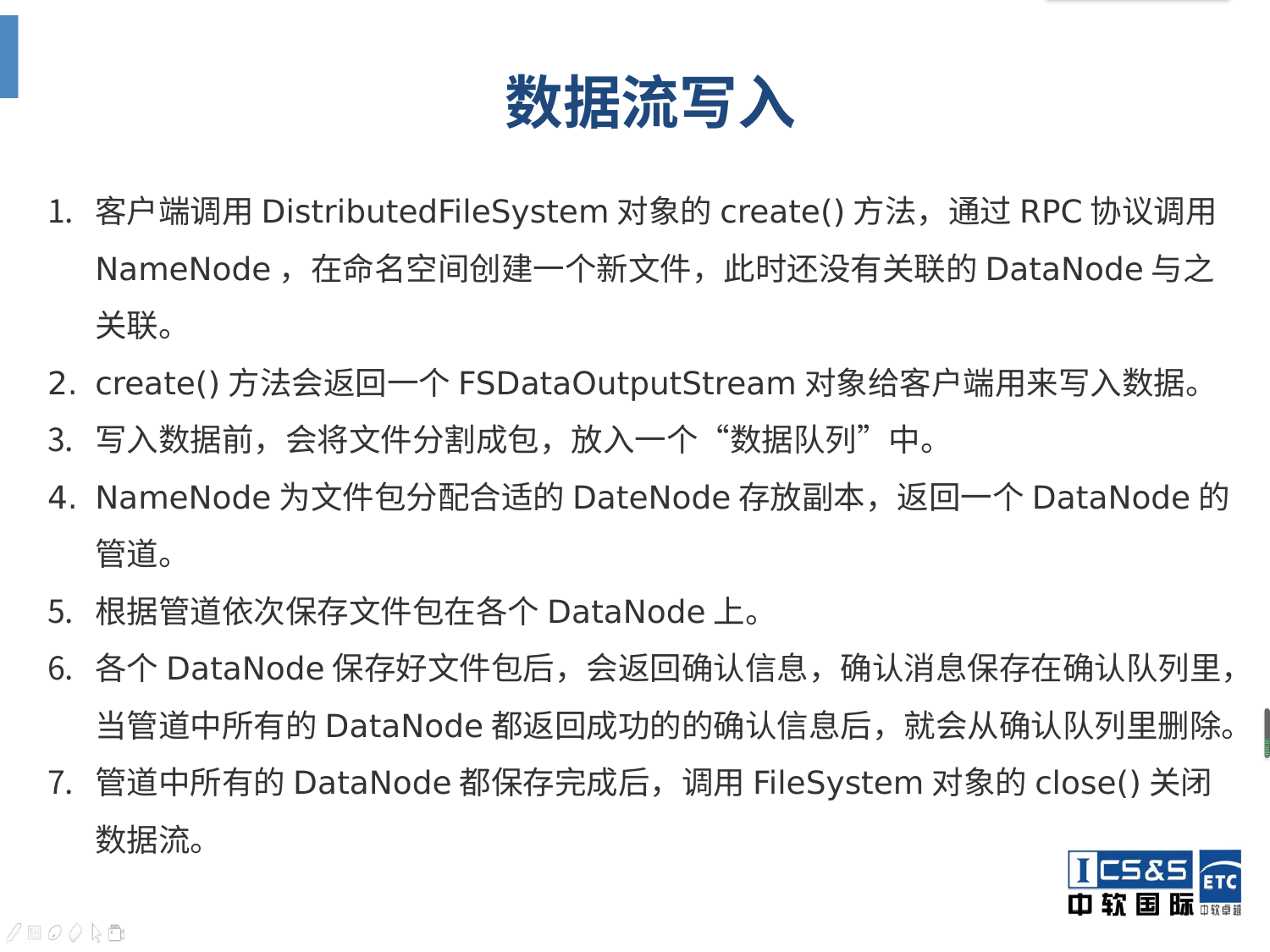

# 数据流写入
客户端调用DistributedFileSystem对象的create()方法，通过RPC协议调用NameNode，在命名空间创建一个新文件，此时还没有关联的DataNode与之关联。
create()方法会返回一个FSDataOutputStream对象给客户端用来写入数据。
写入数据前，会将文件分割成包，放入一个“数据队列”中。
NameNode为文件包分配合适的DateNode存放副本，返回一个DataNode的管道。
根据管道依次保存文件包在各个DataNode上。
各个DataNode保存好文件包后，会返回确认信息，确认消息保存在确认队列里，当管道中所有的DataNode都返回成功的的确认信息后，就会从确认队列里删除。
管道中所有的DataNode都保存完成后，调用FileSystem对象的close()关闭数据流。